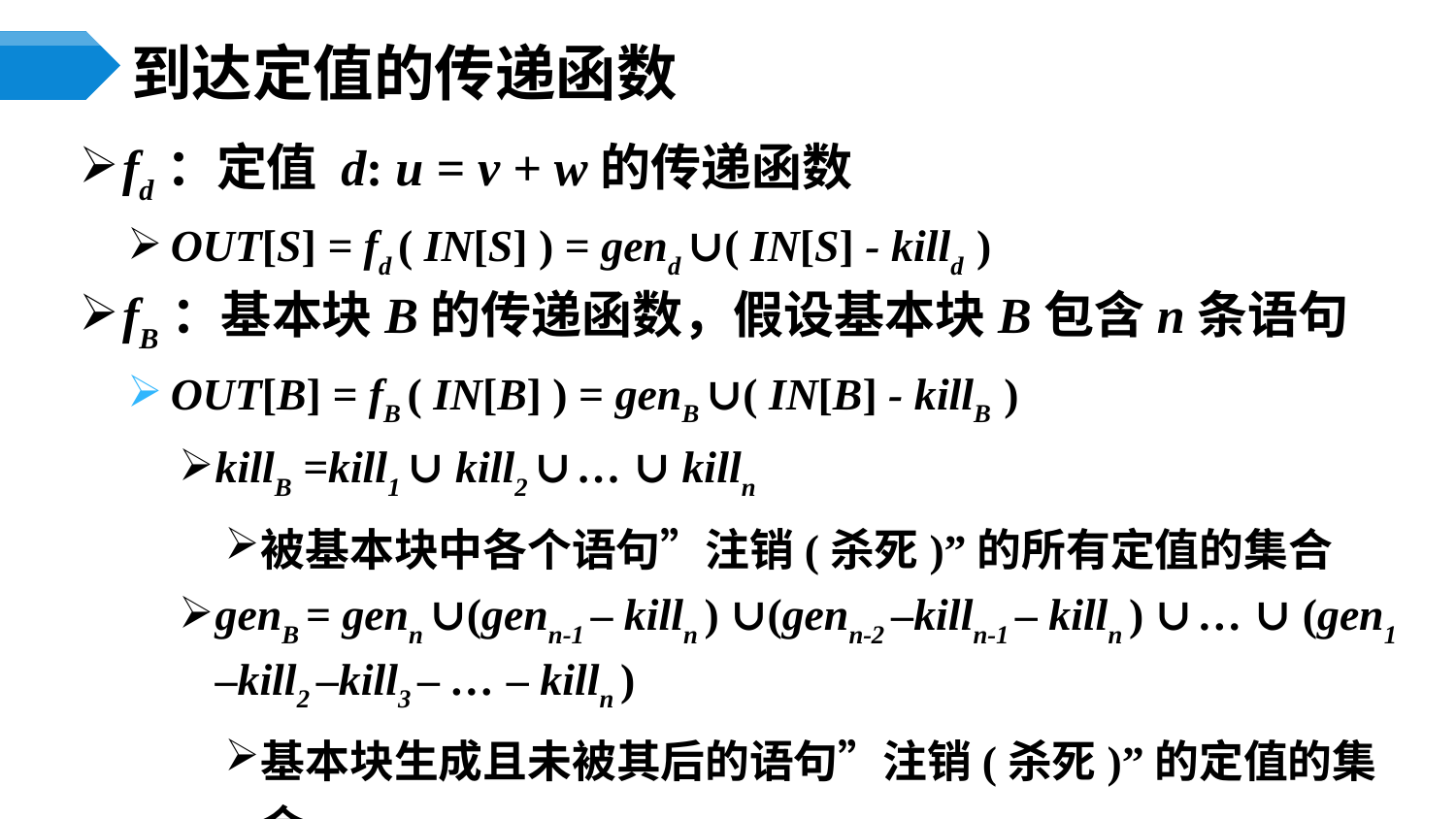

# 到达定值的传递函数
fd：定值 d: u = v + w的传递函数
OUT[S] = fd ( IN[S] ) = gend ∪( IN[S] - killd  )
fB：基本块B的传递函数，假设基本块B包含n条语句
OUT[B] = fB ( IN[B] ) = genB ∪( IN[B] - killB  )
killB =kill1 ∪ kill2 ∪ … ∪ killn
被基本块中各个语句”注销(杀死)”的所有定值的集合
genB = genn ∪(genn-1 – killn ) ∪(genn-2 –killn-1 – killn ) ∪ … ∪ (gen1 –kill2 –kill3 – … – killn )
基本块生成且未被其后的语句”注销(杀死)”的定值的集合